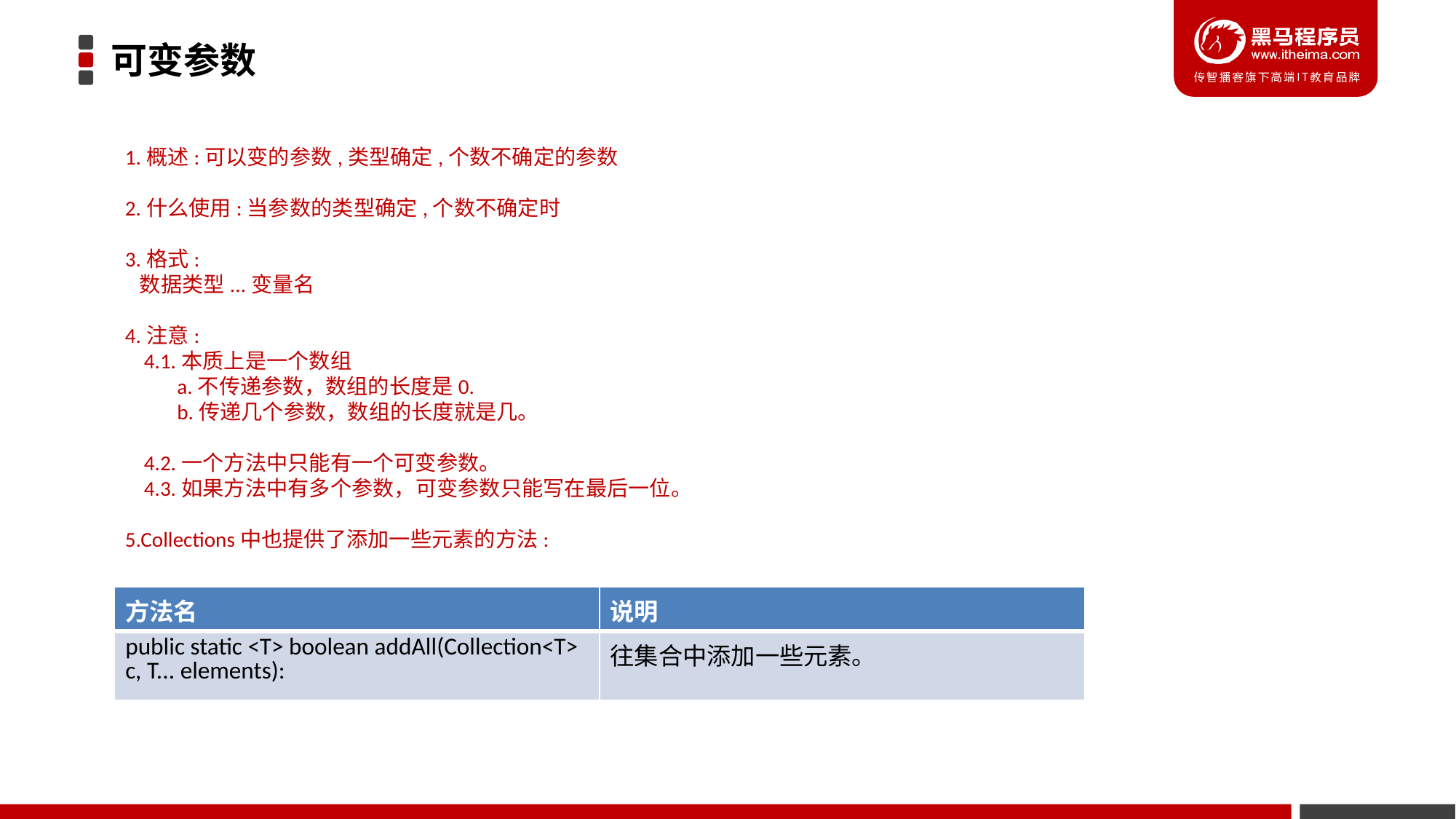

# 可变参数
1.概述:可以变的参数,类型确定,个数不确定的参数

2.什么使用:当参数的类型确定,个数不确定时

3.格式:
  数据类型...变量名

4.注意:
    4.1.本质上是一个数组
           a.不传递参数，数组的长度是0.
           b.传递几个参数，数组的长度就是几。

    4.2.一个方法中只能有一个可变参数。
    4.3.如果方法中有多个参数，可变参数只能写在最后一位。

5.Collections中也提供了添加一些元素的方法:

| 方法名 | 说明 |
| --- | --- |
| public static <T> boolean addAll(Collection<T> c, T... elements): | 往集合中添加一些元素。 |